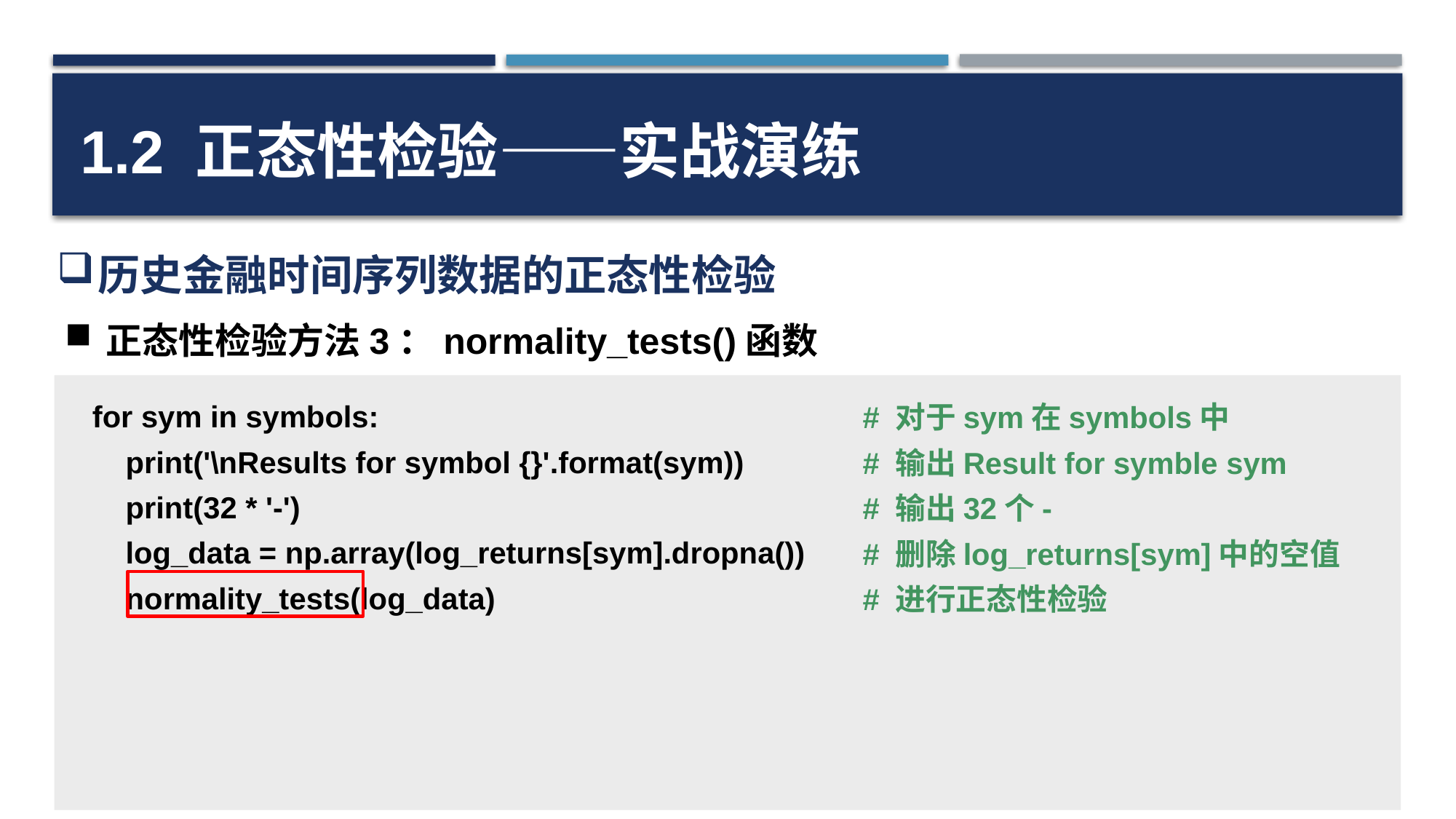

1.2 正态性检验——实战演练
历史金融时间序列数据的正态性检验
正态性检验方法3：normality_tests()函数

for sym in symbols:
    print('\nResults for symbol {}'.format(sym))
    print(32 * '-')
    log_data = np.array(log_returns[sym].dropna())
    normality_tests(log_data)
# 对于sym在symbols中
# 输出Result for symble sym
# 输出32个-
# 删除log_returns[sym]中的空值
# 进行正态性检验

37